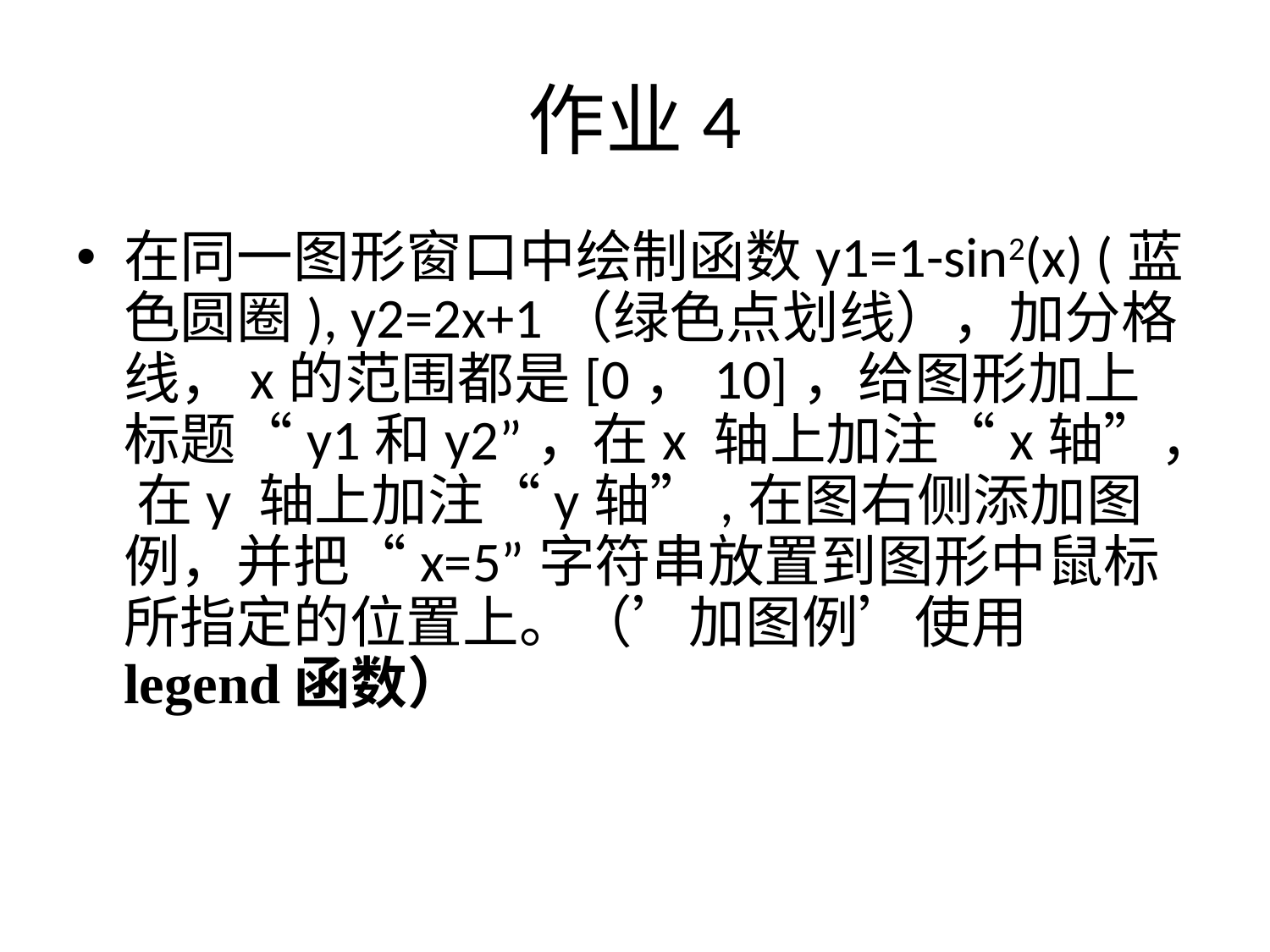

# 作业4
在同一图形窗口中绘制函数y1=1-sin2(x) (蓝色圆圈), y2=2x+1（绿色点划线），加分格线，x的范围都是[0，10]，给图形加上标题“y1和y2”，在x 轴上加注“x轴”， 在y 轴上加注“y轴”,在图右侧添加图例，并把“x=5”字符串放置到图形中鼠标所指定的位置上。（’加图例’使用legend函数）